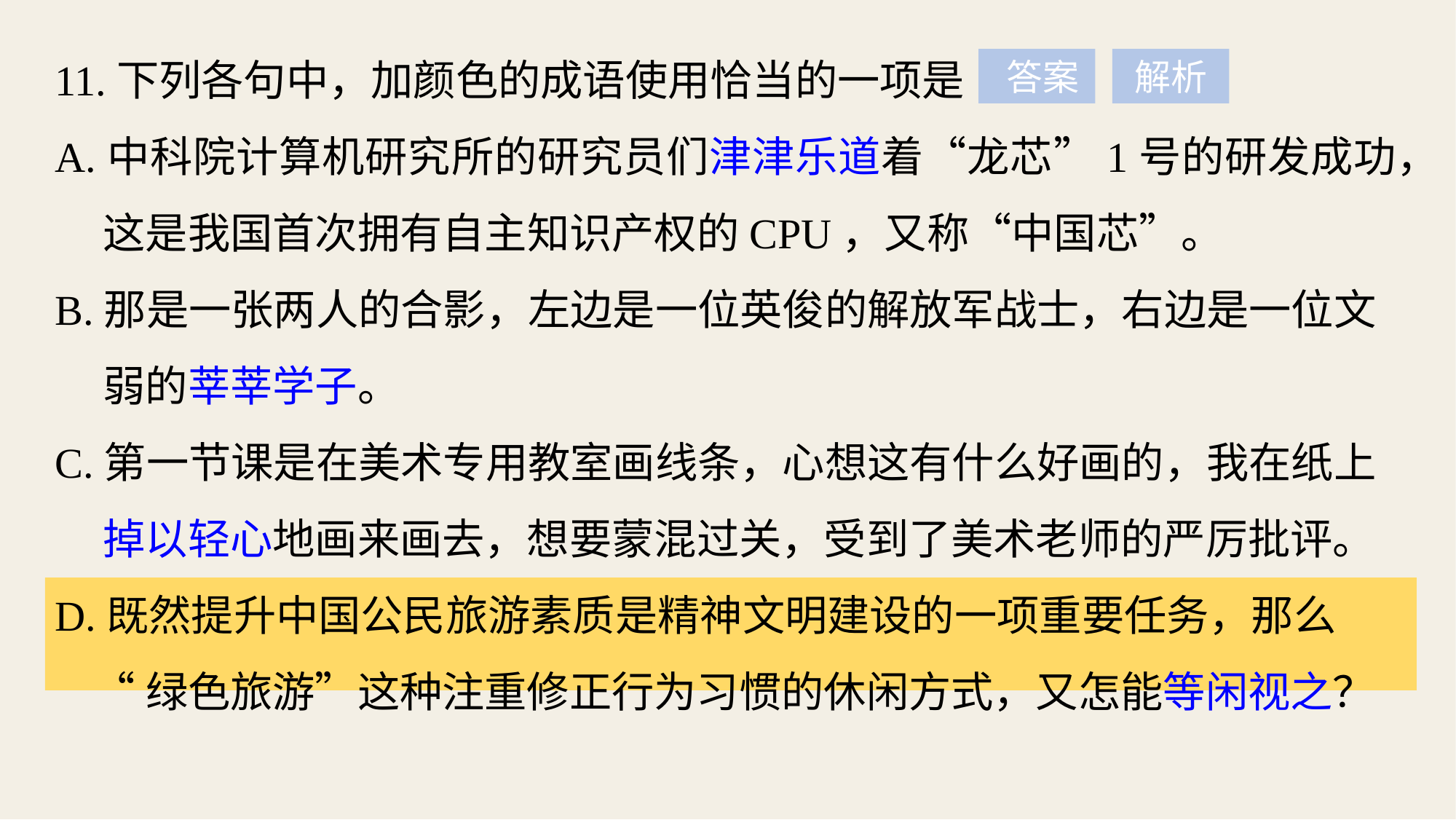

11.下列各句中，加颜色的成语使用恰当的一项是
A.中科院计算机研究所的研究员们津津乐道着“龙芯”1号的研发成功，
    这是我国首次拥有自主知识产权的CPU，又称“中国芯”。
B.那是一张两人的合影，左边是一位英俊的解放军战士，右边是一位文
    弱的莘莘学子。
C.第一节课是在美术专用教室画线条，心想这有什么好画的，我在纸上
    掉以轻心地画来画去，想要蒙混过关，受到了美术老师的严厉批评。
D.既然提升中国公民旅游素质是精神文明建设的一项重要任务，那么
    “绿色旅游”这种注重修正行为习惯的休闲方式，又怎能等闲视之？
 答案
解析